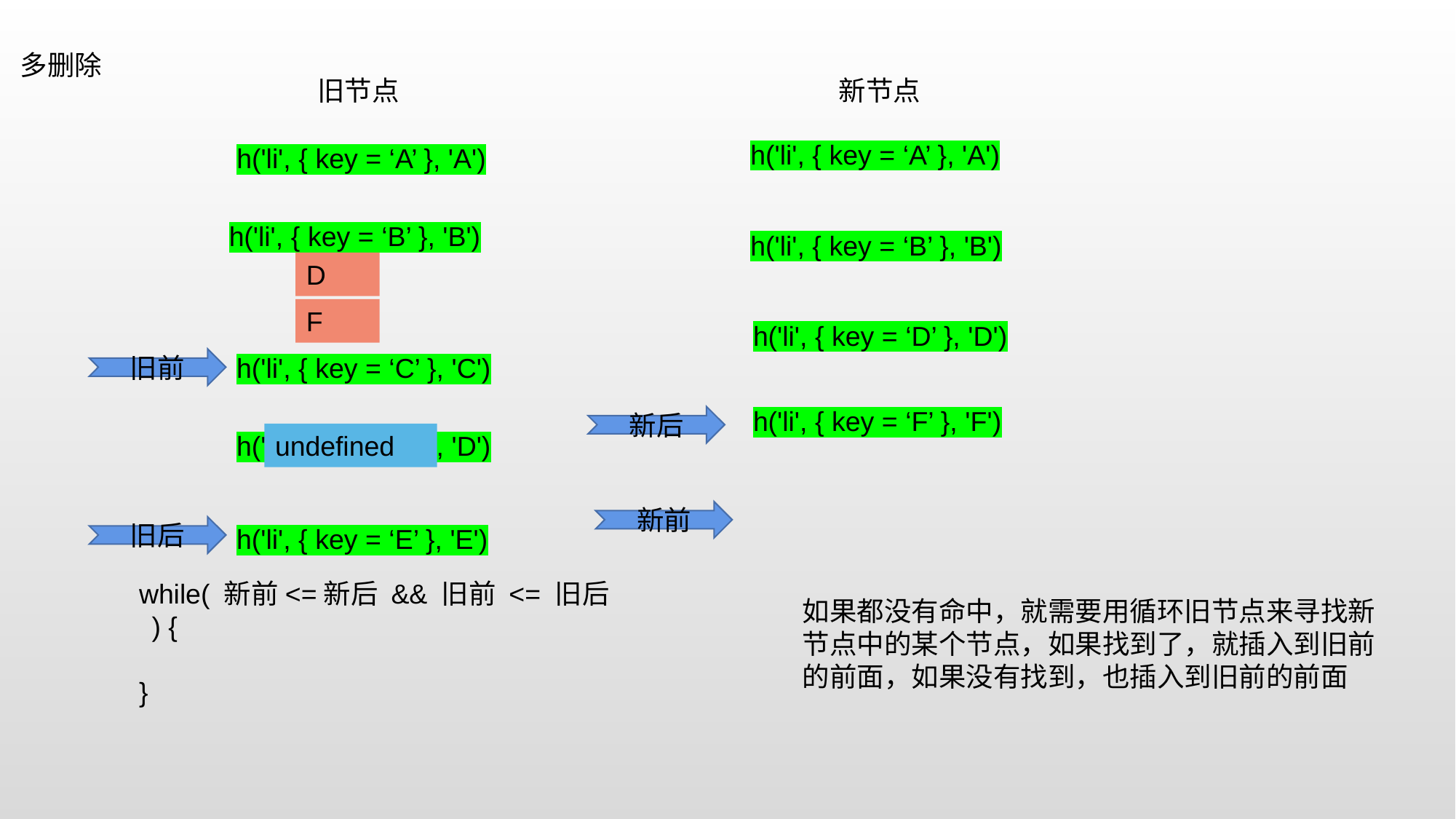

多删除
旧节点
新节点

h('li', { key = ‘A’ }, 'A')
h('li', { key = ‘A’ }, 'A')
h('li', { key = ‘B’ }, 'B')
h('li', { key = ‘B’ }, 'B')
D
F
h('li', { key = ‘D’ }, 'D')
h('li', { key = ‘C’ }, 'C')
旧前
h('li', { key = ‘F’ }, 'F')
新后
h('li', { key = ‘D’ }, 'D')
undefined
新前
旧后
h('li', { key = ‘E’ }, 'E')
while( 新前<=新后 && 旧前 <= 旧后 ) {

}
如果都没有命中，就需要用循环旧节点来寻找新节点中的某个节点，如果找到了，就插入到旧前的前面，如果没有找到，也插入到旧前的前面